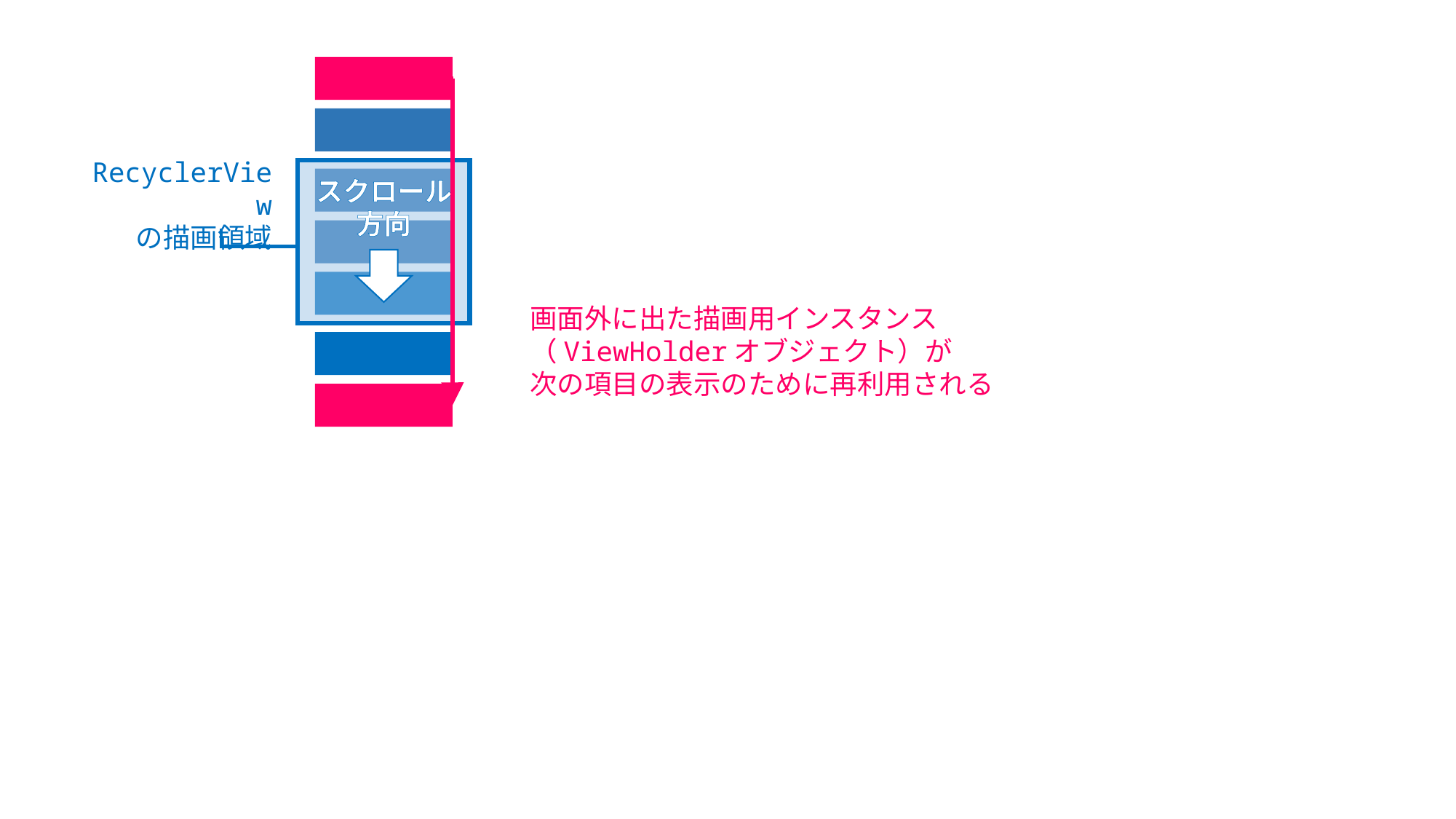

RecyclerView
の描画領域

スクロール
方向

画面外に出た描画用インスタンス
（ViewHolderオブジェクト）が
次の項目の表示のために再利用される